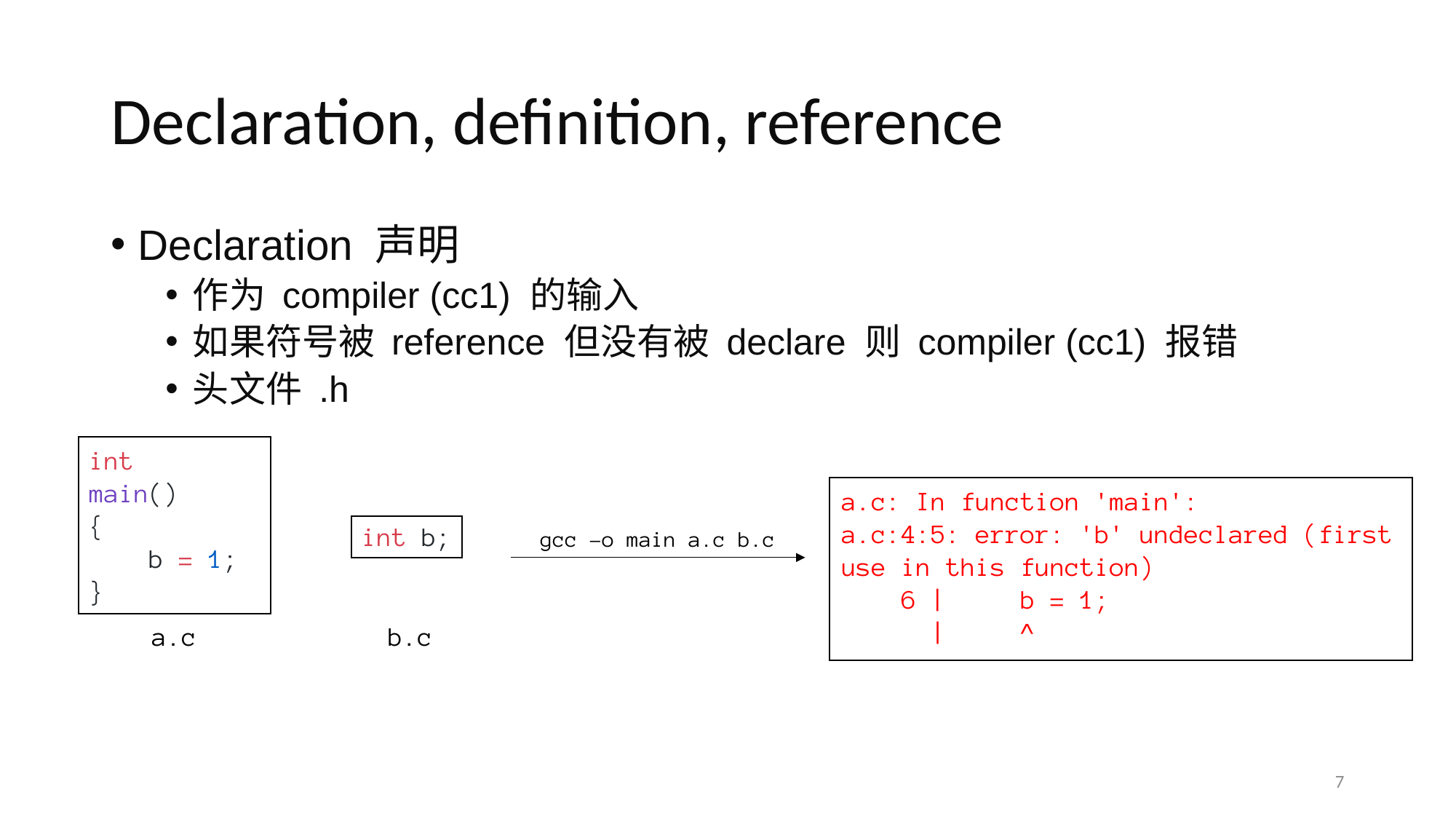

# Declaration, definition, reference
Declaration 声明
作为 compiler (cc1) 的输入
如果符号被 reference 但没有被 declare 则 compiler (cc1) 报错
头文件 .h
int
main()
{
    b = 1;
}

a.c: In function 'main':
a.c:4:5: error: 'b' undeclared (first use in this function)
    6 |     b = 1;
      |     ^
int b;

gcc –o main a.c b.c
a.c
b.c
7